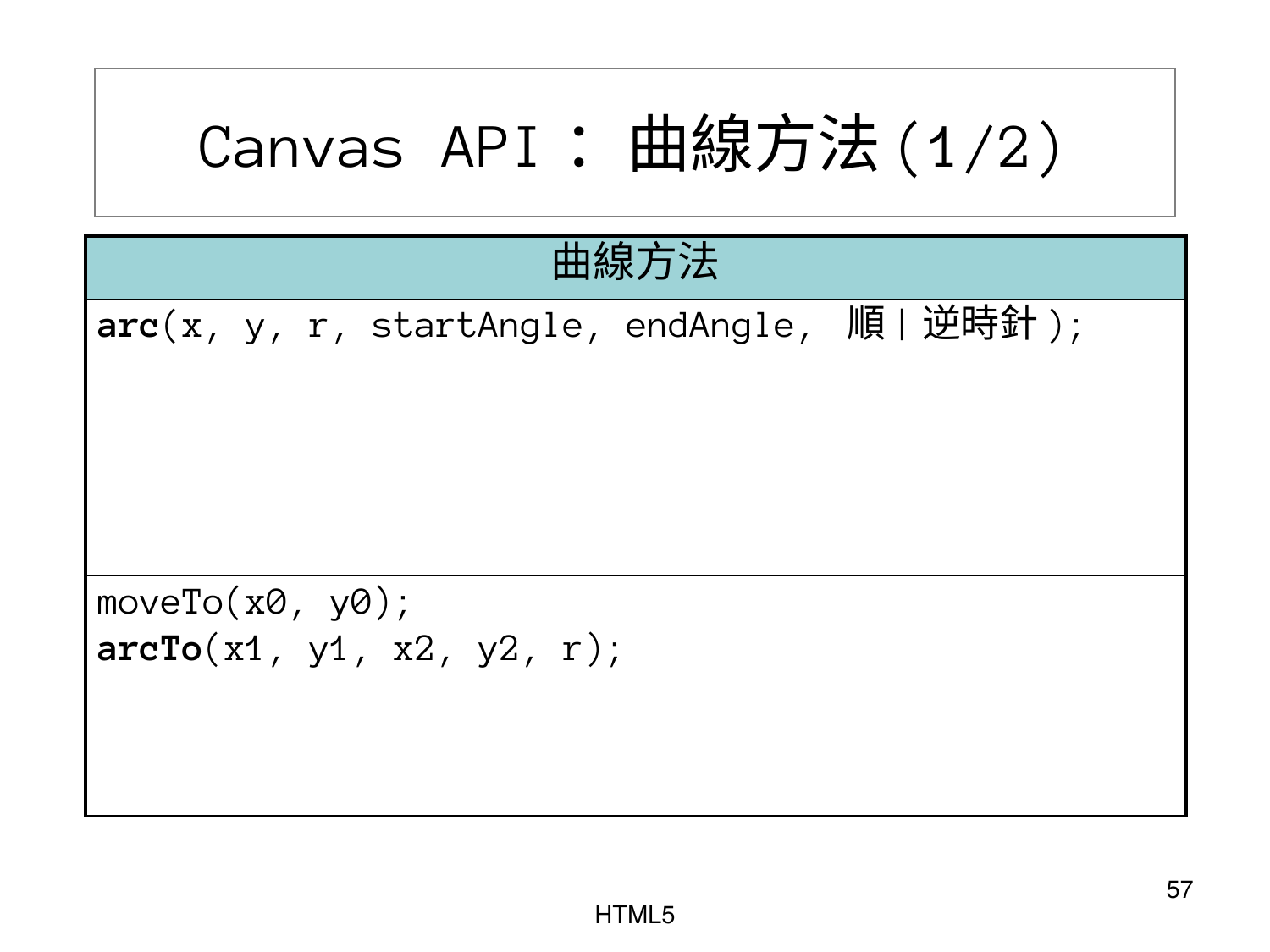

# Canvas API：曲線方法(1/2)
| 曲線方法 |
| --- |
| arc(x, y, r, startAngle, endAngle, 順|逆時針); |
| moveTo(x0, y0); arcTo(x1, y1, x2, y2, r); |
57
HTML5